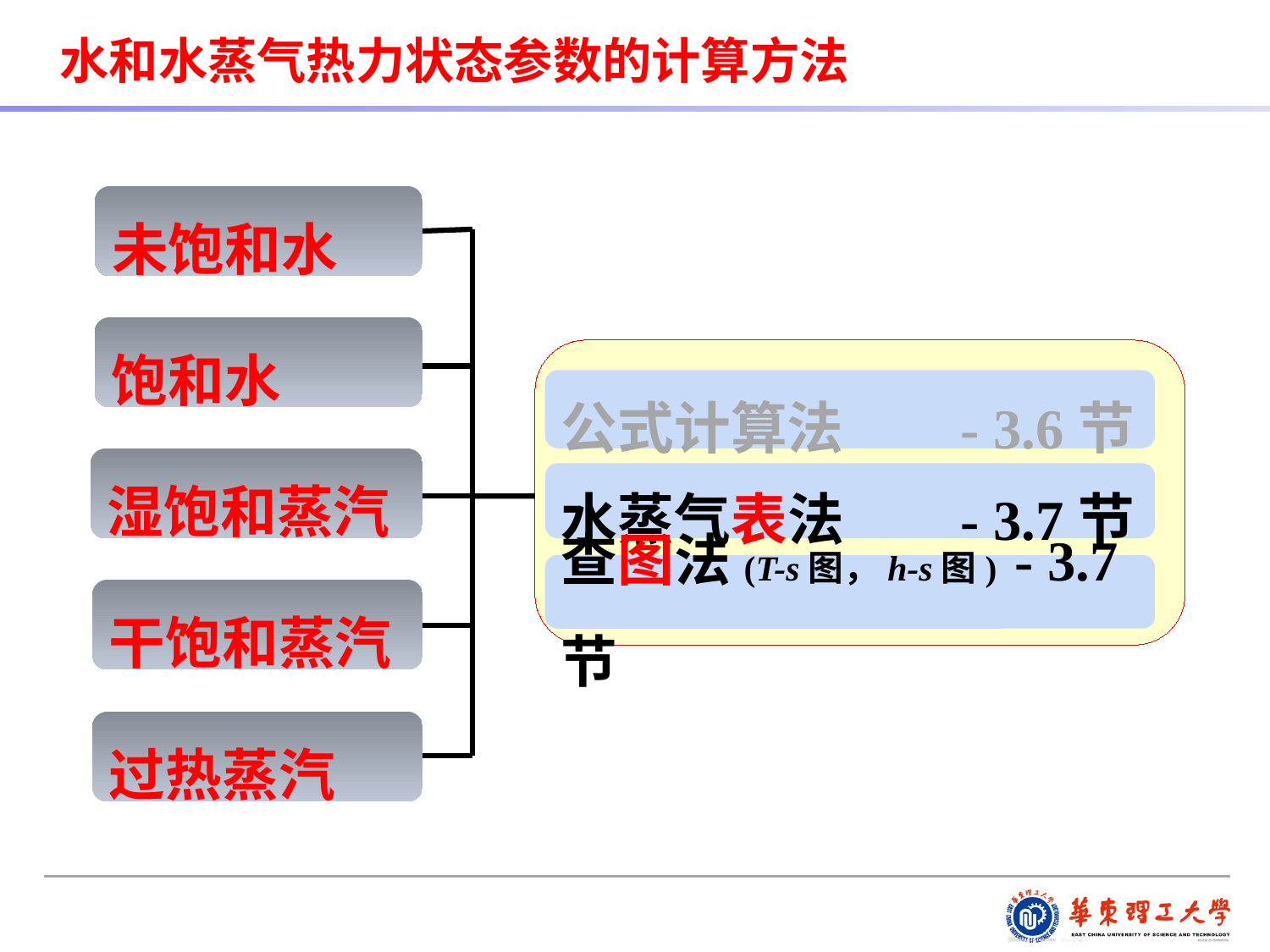

水和水蒸气热力状态参数的计算方法
未饱和水
饱和水

公式计算法        - 3.6节
湿饱和蒸汽
水蒸气表法        - 3.7节
查图法(T-s图，h-s图)  - 3.7节
干饱和蒸汽
过热蒸汽